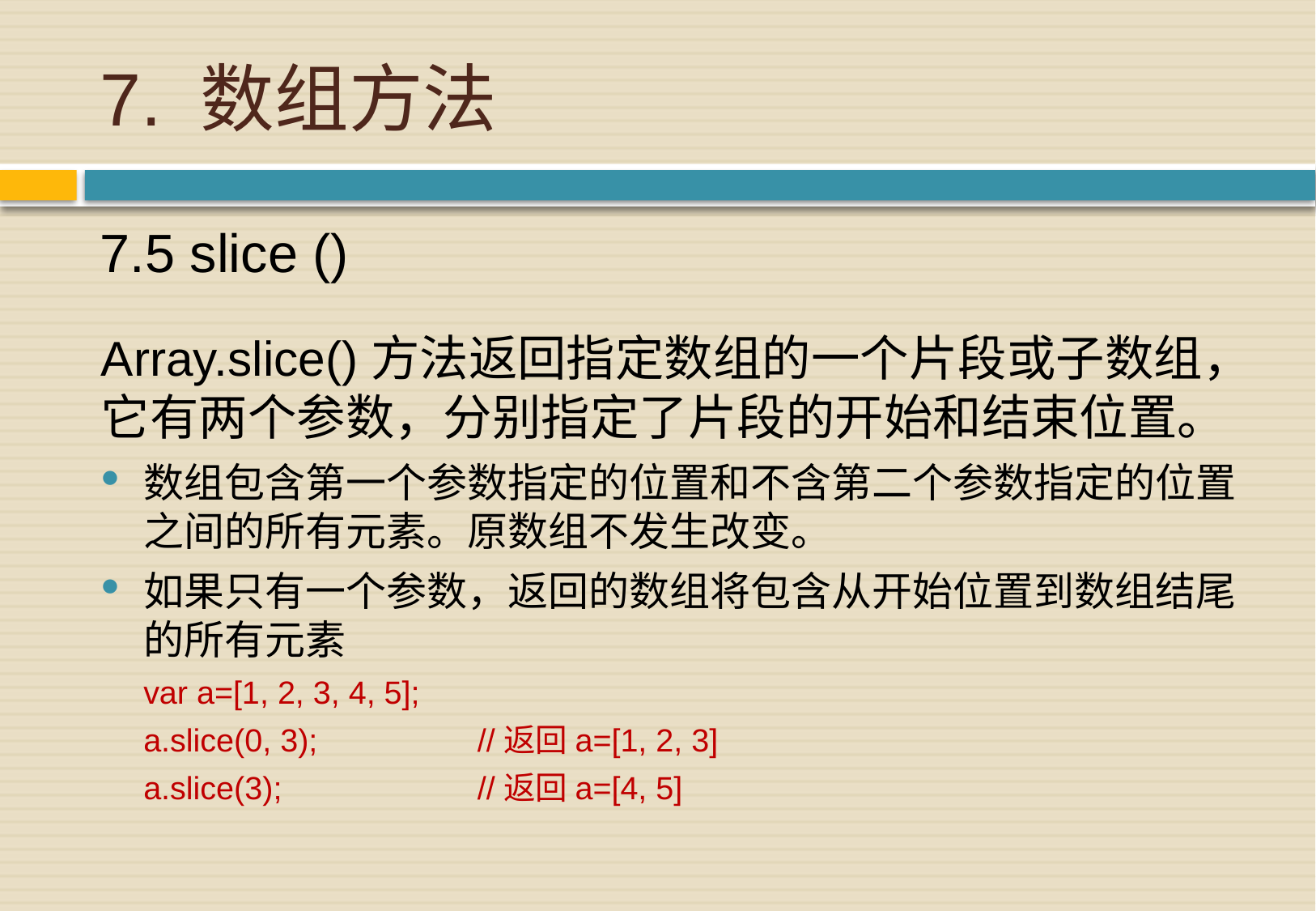

# 7. 数组方法
7.5 slice ()
Array.slice()方法返回指定数组的一个片段或子数组，它有两个参数，分别指定了片段的开始和结束位置。
数组包含第一个参数指定的位置和不含第二个参数指定的位置之间的所有元素。原数组不发生改变。
如果只有一个参数，返回的数组将包含从开始位置到数组结尾的所有元素
var a=[1, 2, 3, 4, 5];
a.slice(0, 3);                  //返回a=[1, 2, 3]
a.slice(3);                      //返回a=[4, 5]